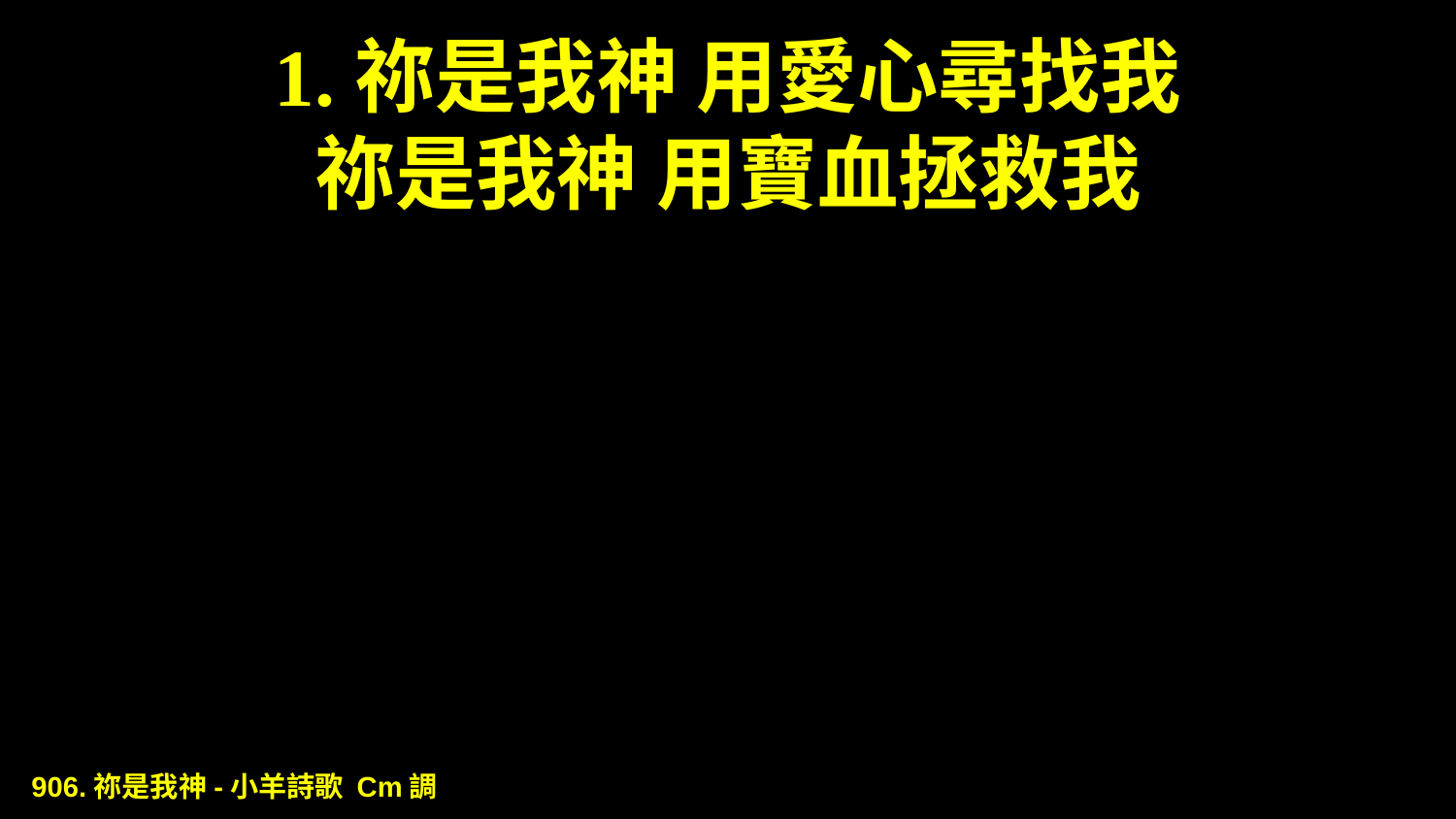

# 1.祢是我神 用愛心尋找我 祢是我神 用寶血拯救我
906.祢是我神-小羊詩歌 Cm調